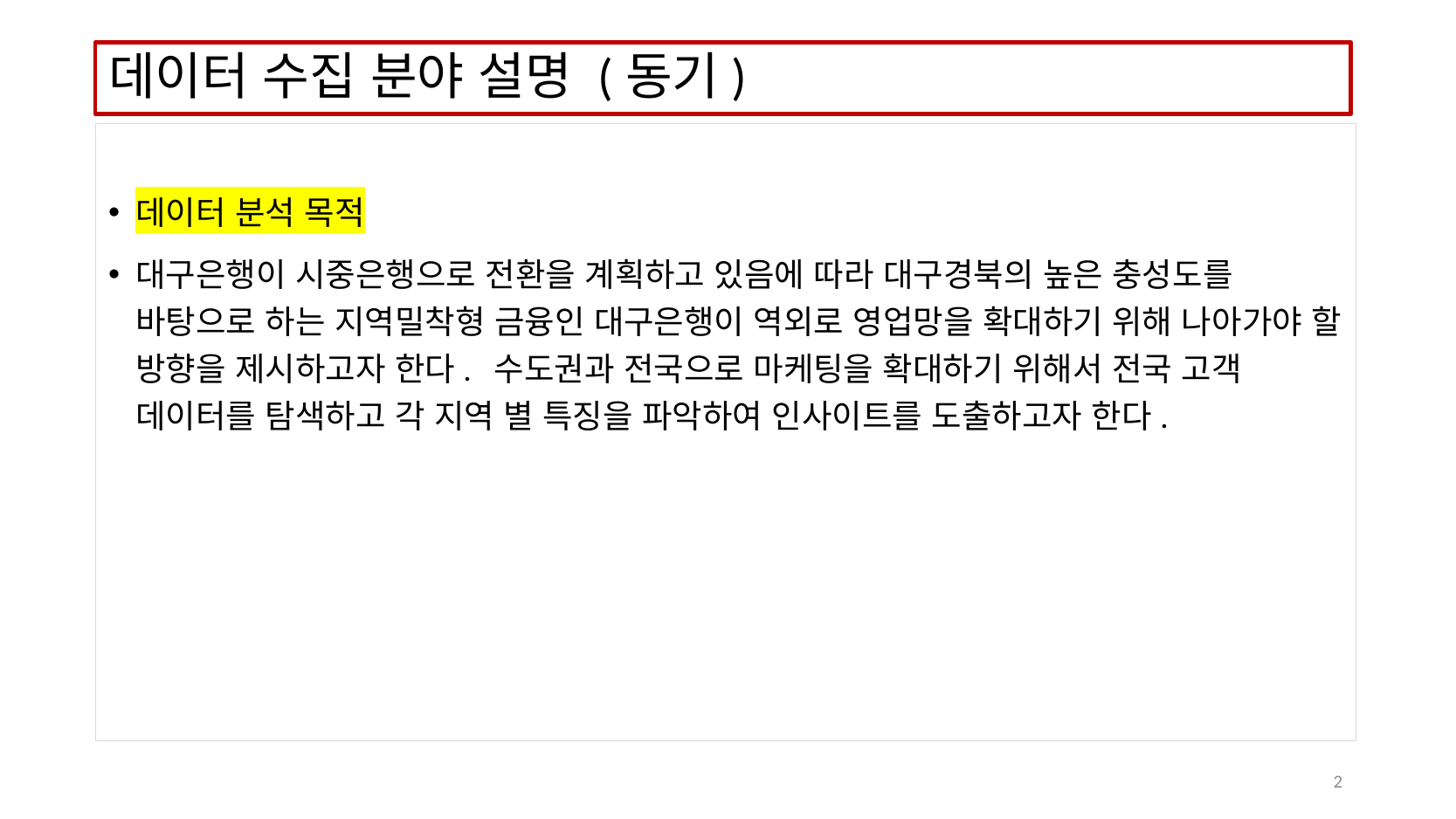

# 데이터 수집 분야 설명 (동기)

데이터 분석 목적
대구은행이 시중은행으로 전환을 계획하고 있음에 따라 대구경북의 높은 충성도를 바탕으로 하는 지역밀착형 금융인 대구은행이 역외로 영업망을 확대하기 위해 나아가야 할 방향을 제시하고자 한다.  수도권과 전국으로 마케팅을 확대하기 위해서 전국 고객 데이터를 탐색하고 각 지역 별 특징을 파악하여 인사이트를 도출하고자 한다.

2